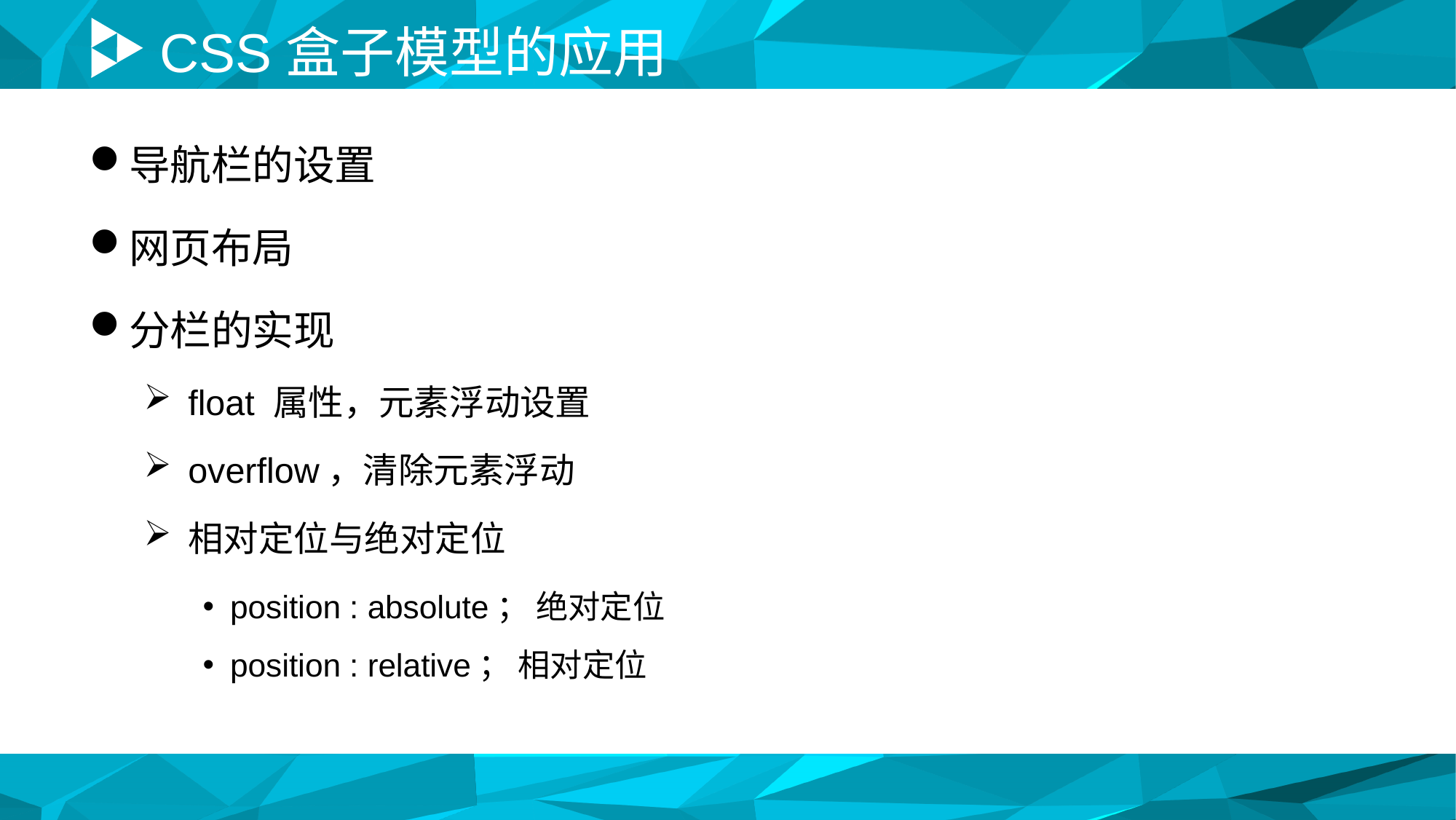

# CSS盒子模型的应用
导航栏的设置
网页布局
分栏的实现
float 属性，元素浮动设置
overflow，清除元素浮动
相对定位与绝对定位
position : absolute； 绝对定位
position : relative； 相对定位